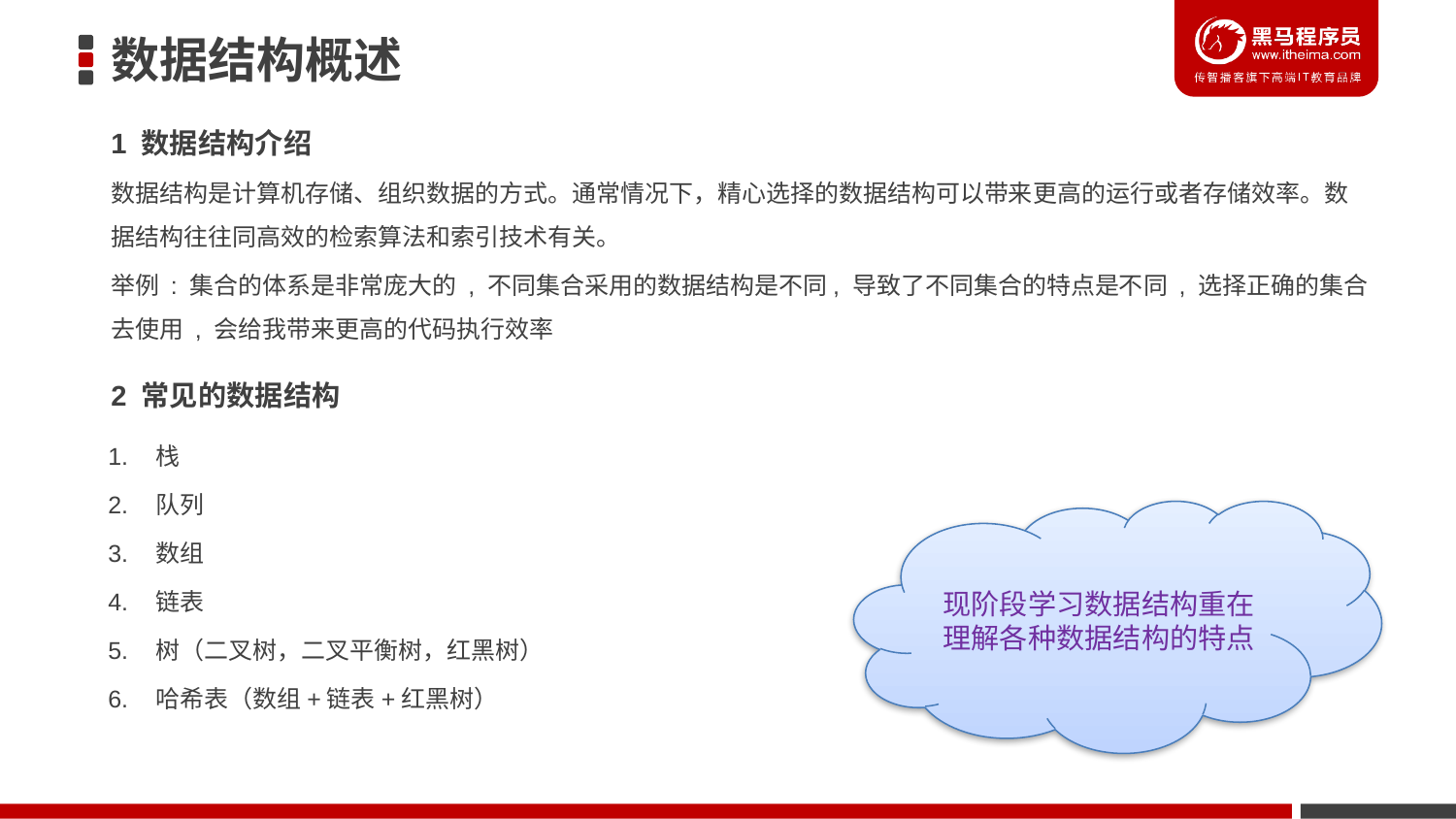

# 数据结构概述
1 数据结构介绍
数据结构是计算机存储、组织数据的方式。通常情况下，精心选择的数据结构可以带来更高的运行或者存储效率。数据结构往往同高效的检索算法和索引技术有关。
举例 : 集合的体系是非常庞大的 , 不同集合采用的数据结构是不同, 导致了不同集合的特点是不同 , 选择正确的集合去使用 , 会给我带来更高的代码执行效率
2 常见的数据结构
 栈
 队列
 数组
 链表
 树（二叉树，二叉平衡树，红黑树）
 哈希表（数组+链表+红黑树）
现阶段学习数据结构重在理解各种数据结构的特点